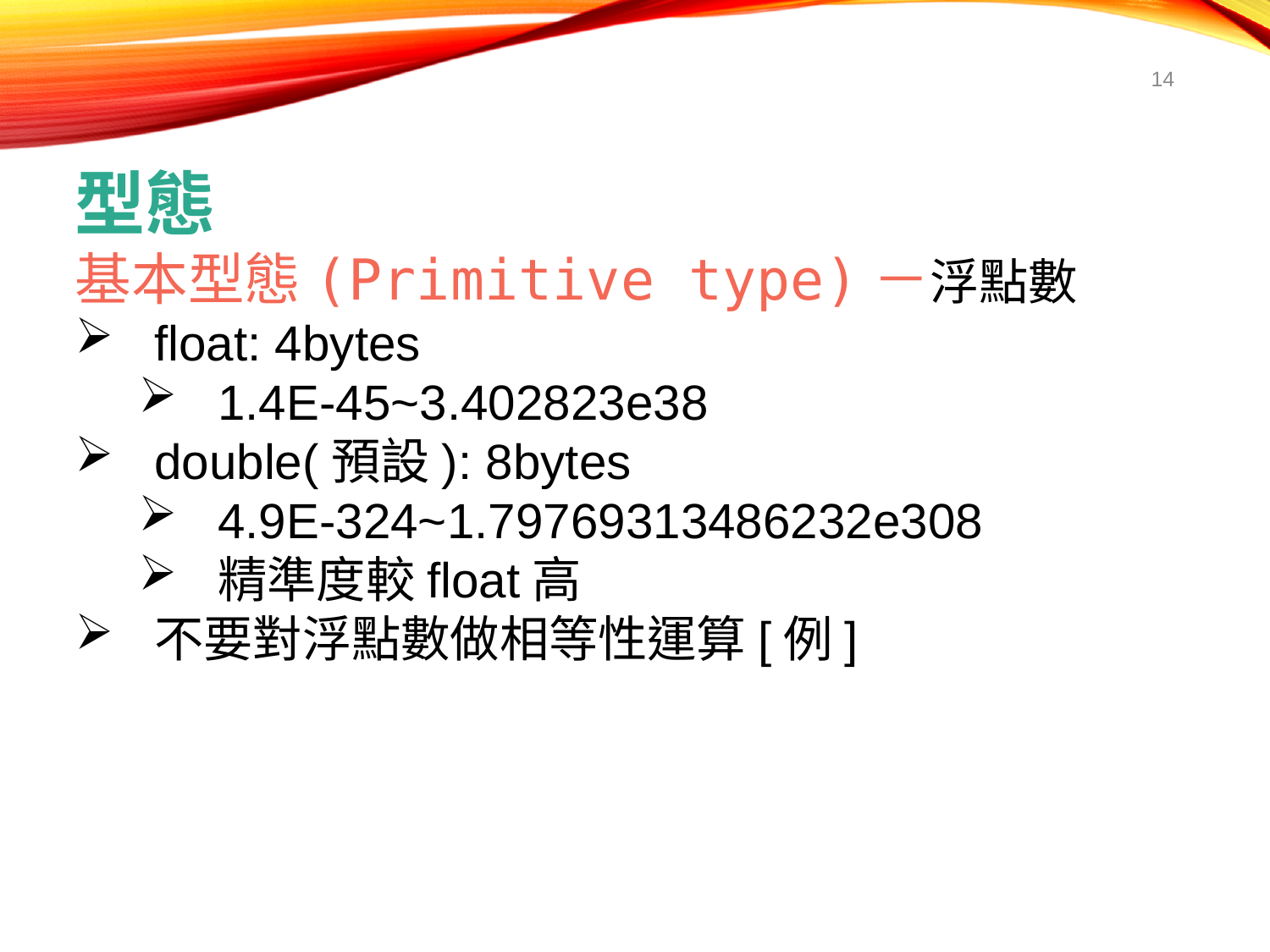

14
型態
基本型態(Primitive type)－浮點數
float: 4bytes
1.4E-45~3.402823e38
double(預設): 8bytes
4.9E-324~1.79769313486232e308
精準度較float高
不要對浮點數做相等性運算[例]